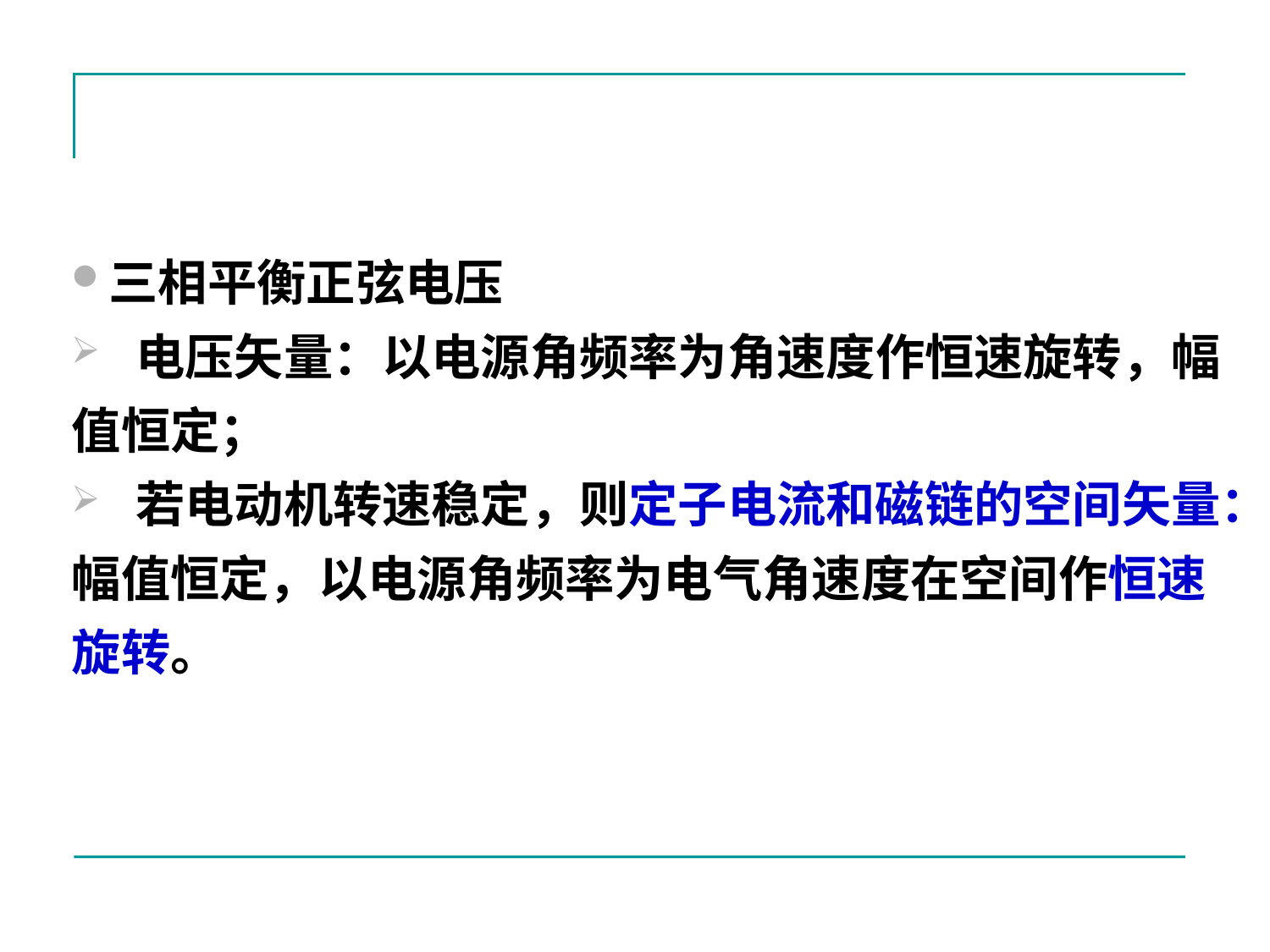

三相平衡正弦电压
  电压矢量：以电源角频率为角速度作恒速旋转，幅值恒定；
  若电动机转速稳定，则定子电流和磁链的空间矢量：幅值恒定，以电源角频率为电气角速度在空间作恒速旋转。